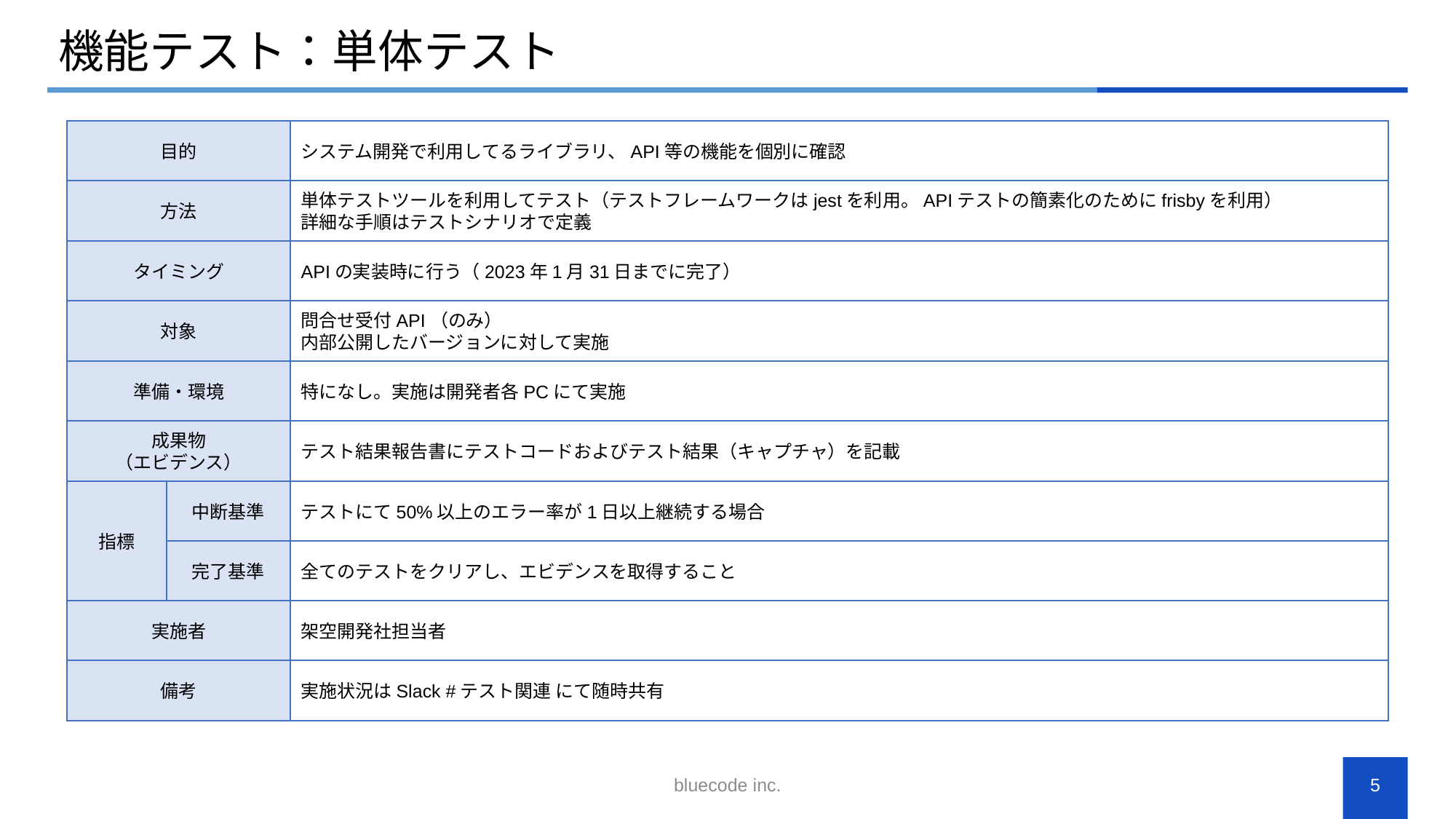

# 機能テスト：単体テスト
目的
システム開発で利用してるライブラリ、API等の機能を個別に確認
方法
単体テストツールを利用してテスト（テストフレームワークはjestを利用。APIテストの簡素化のためにfrisbyを利用）
詳細な手順はテストシナリオで定義
タイミング
APIの実装時に行う（2023年1月31日までに完了）
対象
問合せ受付API（のみ）
内部公開したバージョンに対して実施
準備・環境
特になし。実施は開発者各PCにて実施
成果物
（エビデンス）
テスト結果報告書にテストコードおよびテスト結果（キャプチャ）を記載
指標
中断基準
テストにて50%以上のエラー率が1日以上継続する場合
完了基準
全てのテストをクリアし、エビデンスを取得すること
実施者
架空開発社担当者
備考
実施状況はSlack #テスト関連 にて随時共有
bluecode inc.
5